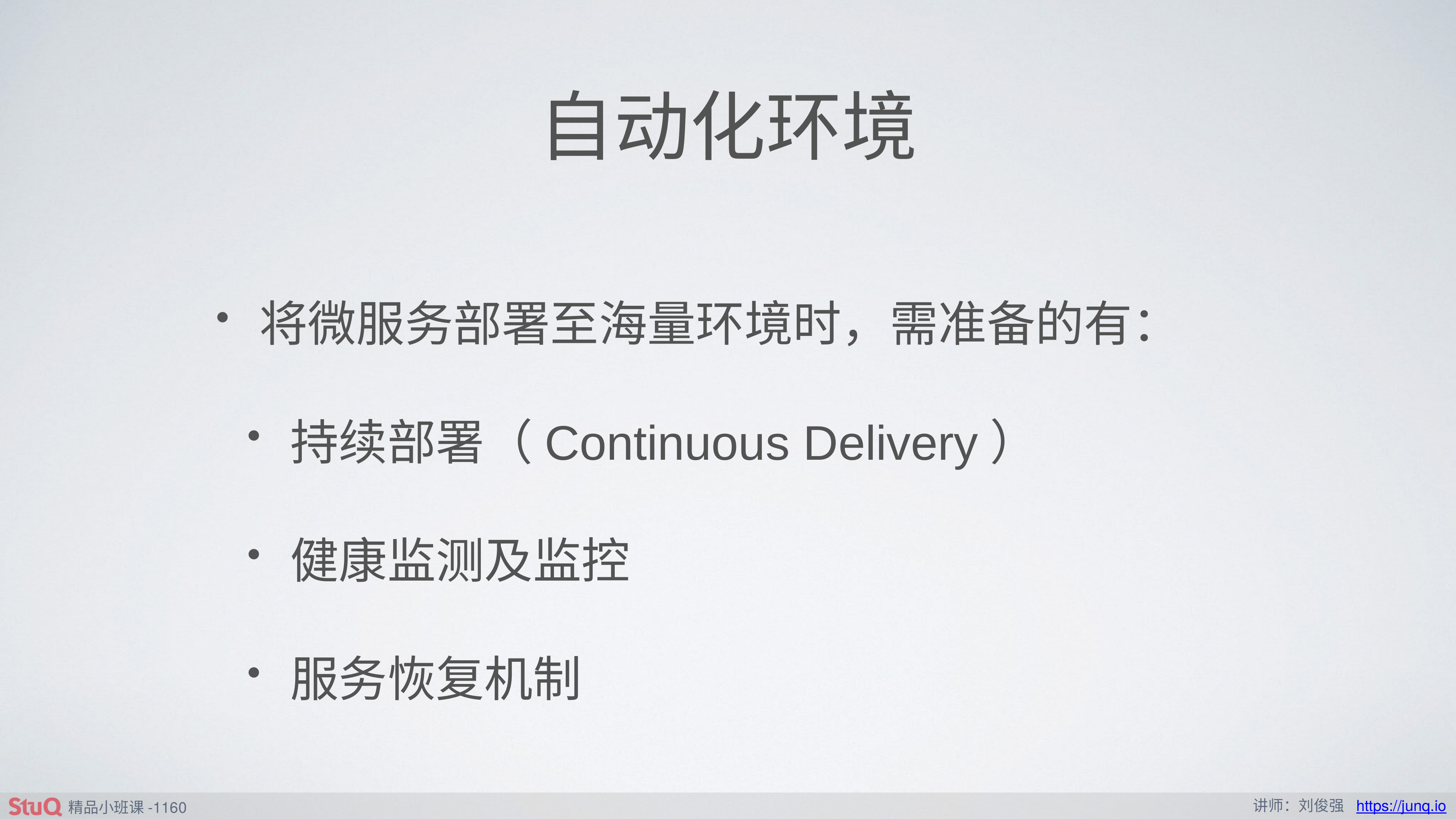

# 自动化环境
将微服务部署至海量环境时，需准备的有：
持续部署（Continuous Delivery）
健康监测及监控
服务恢复机制